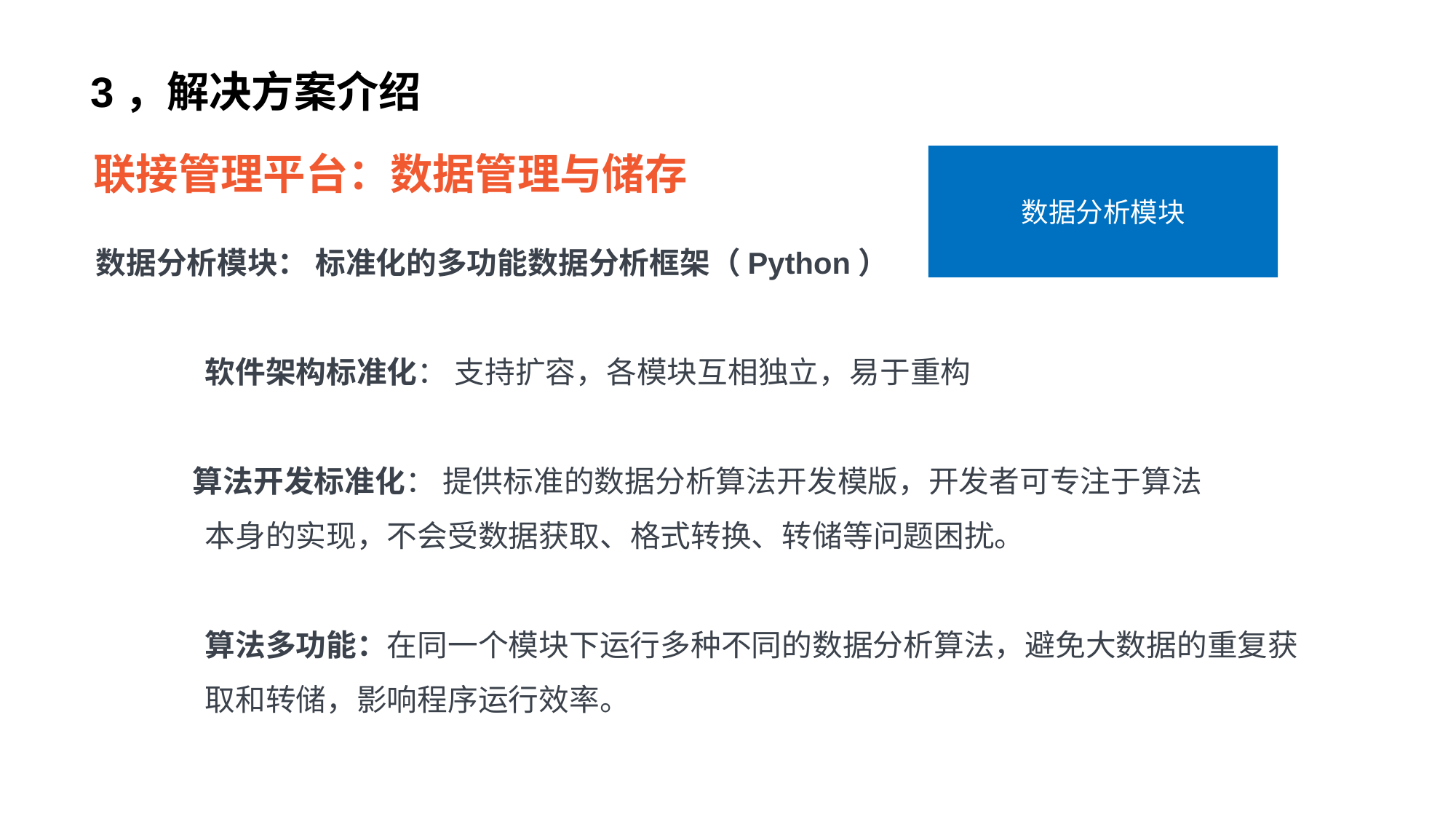

3，解决方案介绍
联接管理平台：数据管理与储存

数据分析模块
数据分析模块： 标准化的多功能数据分析框架（Python）

	软件架构标准化： 支持扩容，各模块互相独立，易于重构

             算法开发标准化： 提供标准的数据分析算法开发模版，开发者可专注于算法
	本身的实现，不会受数据获取、格式转换、转储等问题困扰。

	算法多功能：在同一个模块下运行多种不同的数据分析算法，避免大数据的重复获     	取和转储，影响程序运行效率。